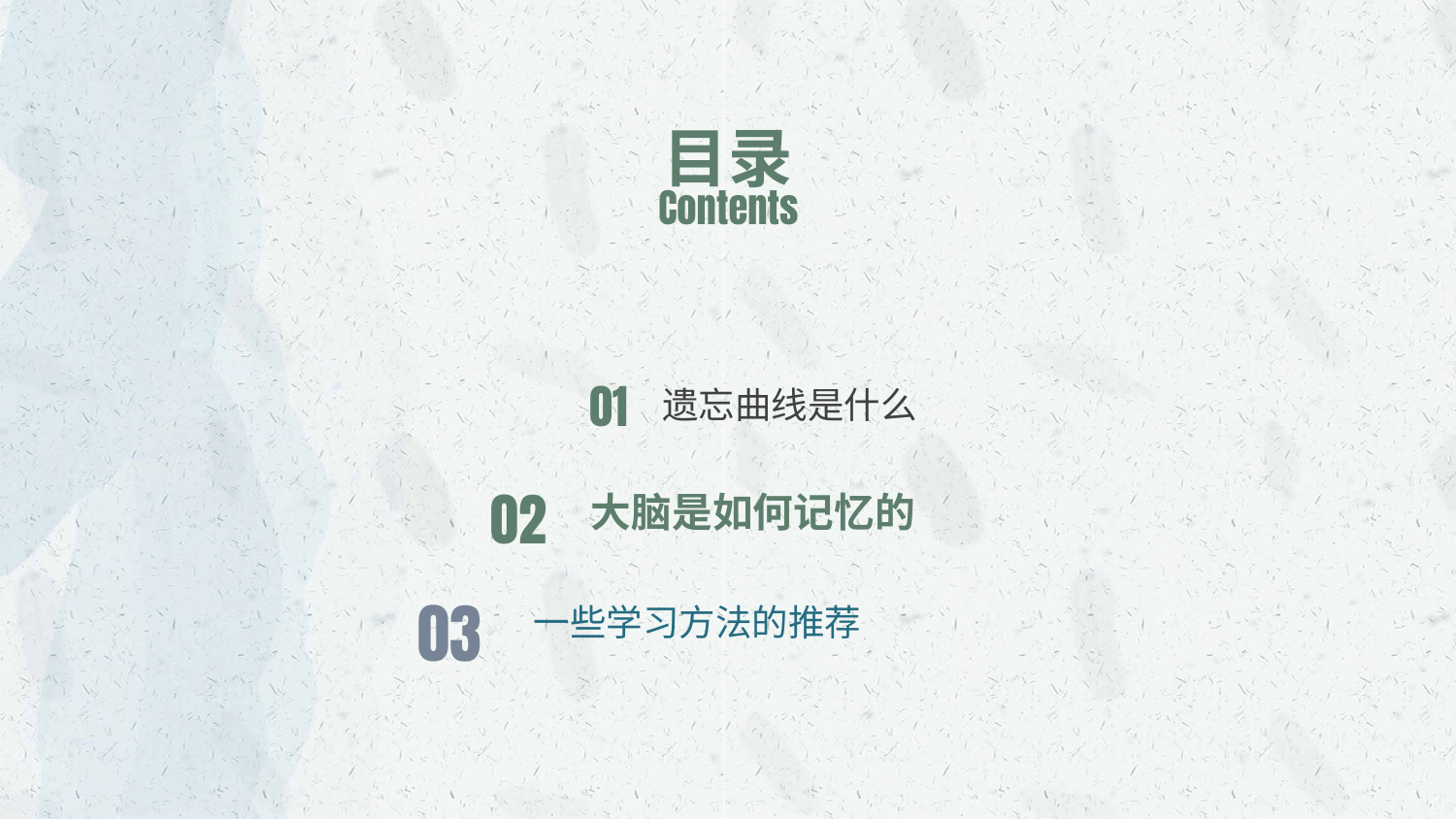

目录
Contents
01

遗忘曲线是什么
02
大脑是如何记忆的

03
一些学习方法的推荐